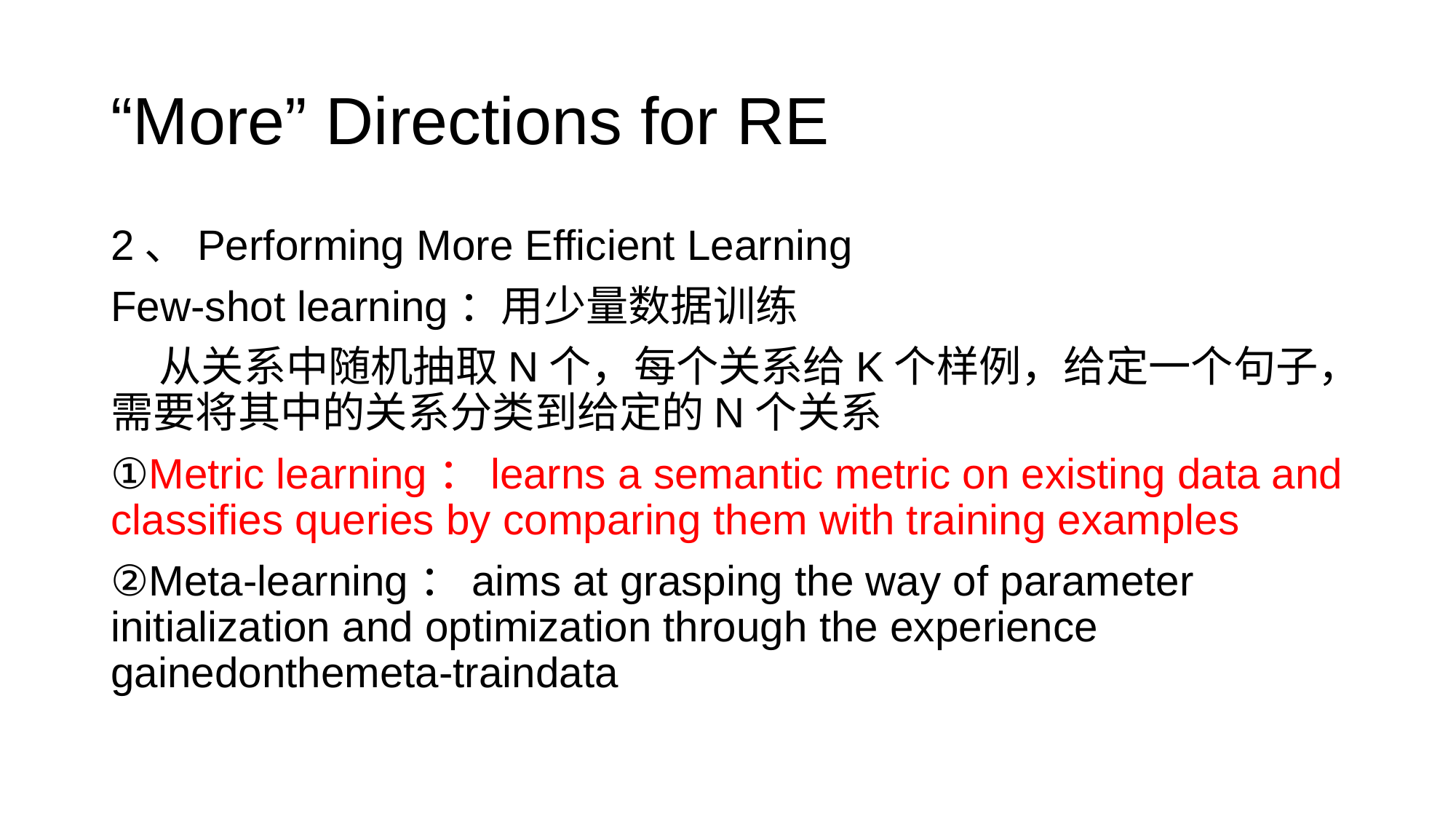

# “More” Directions for RE
2、Performing More Efficient Learning
Few-shot learning：用少量数据训练
    从关系中随机抽取N个，每个关系给K个样例，给定一个句子，需要将其中的关系分类到给定的N个关系
①Metric learning：learns a semantic metric on existing data and classiﬁes queries by comparing them with training examples
②Meta-learning：aims at grasping the way of parameter initialization and optimization through the experience gainedonthemeta-traindata